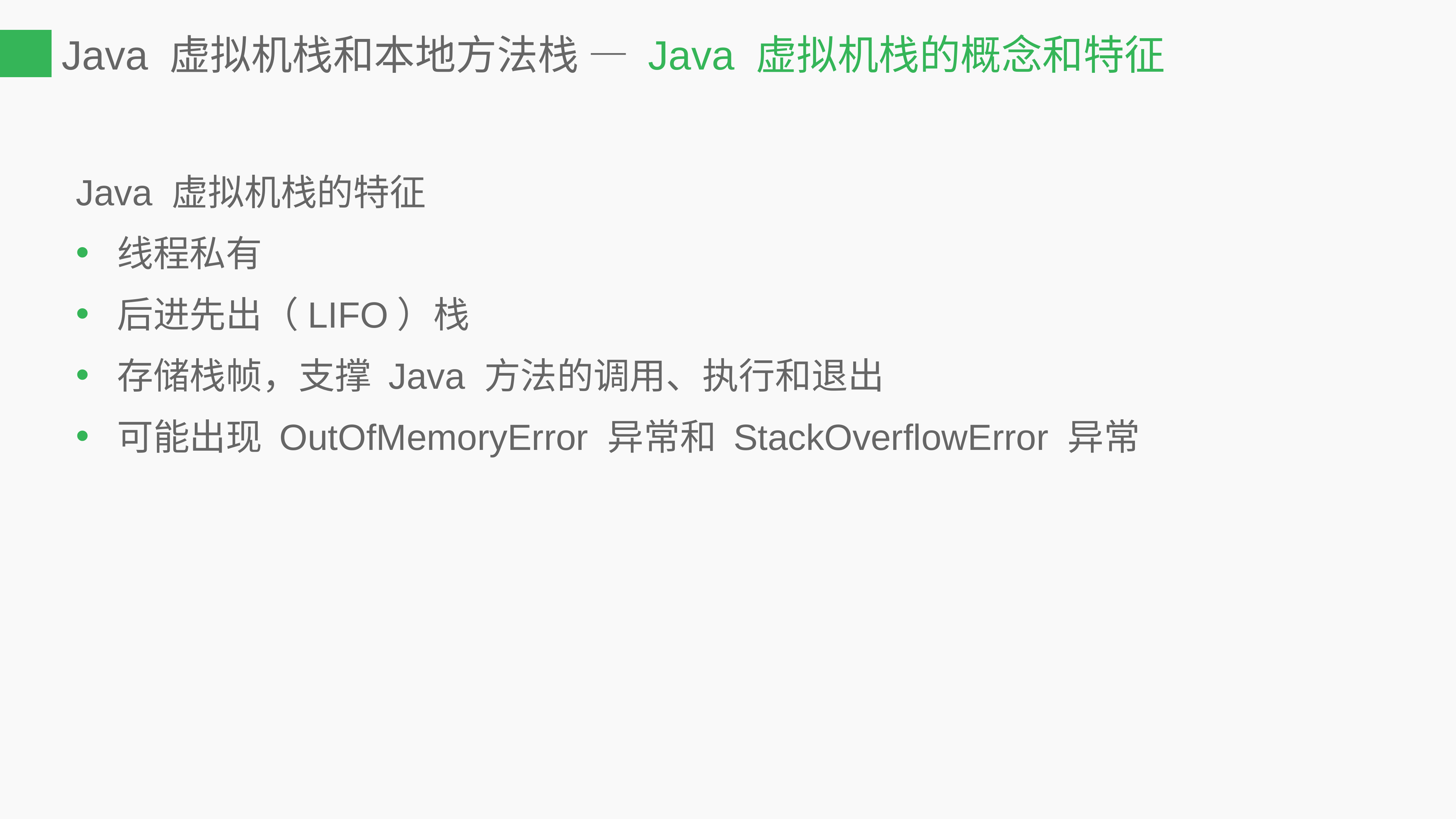

# Java 虚拟机栈和本地方法栈 — Java 虚拟机栈的概念和特征
Java 虚拟机栈的特征
线程私有
后进先出（LIFO）栈
存储栈帧，支撑 Java 方法的调用、执行和退出
可能出现 OutOfMemoryError 异常和 StackOverflowError 异常